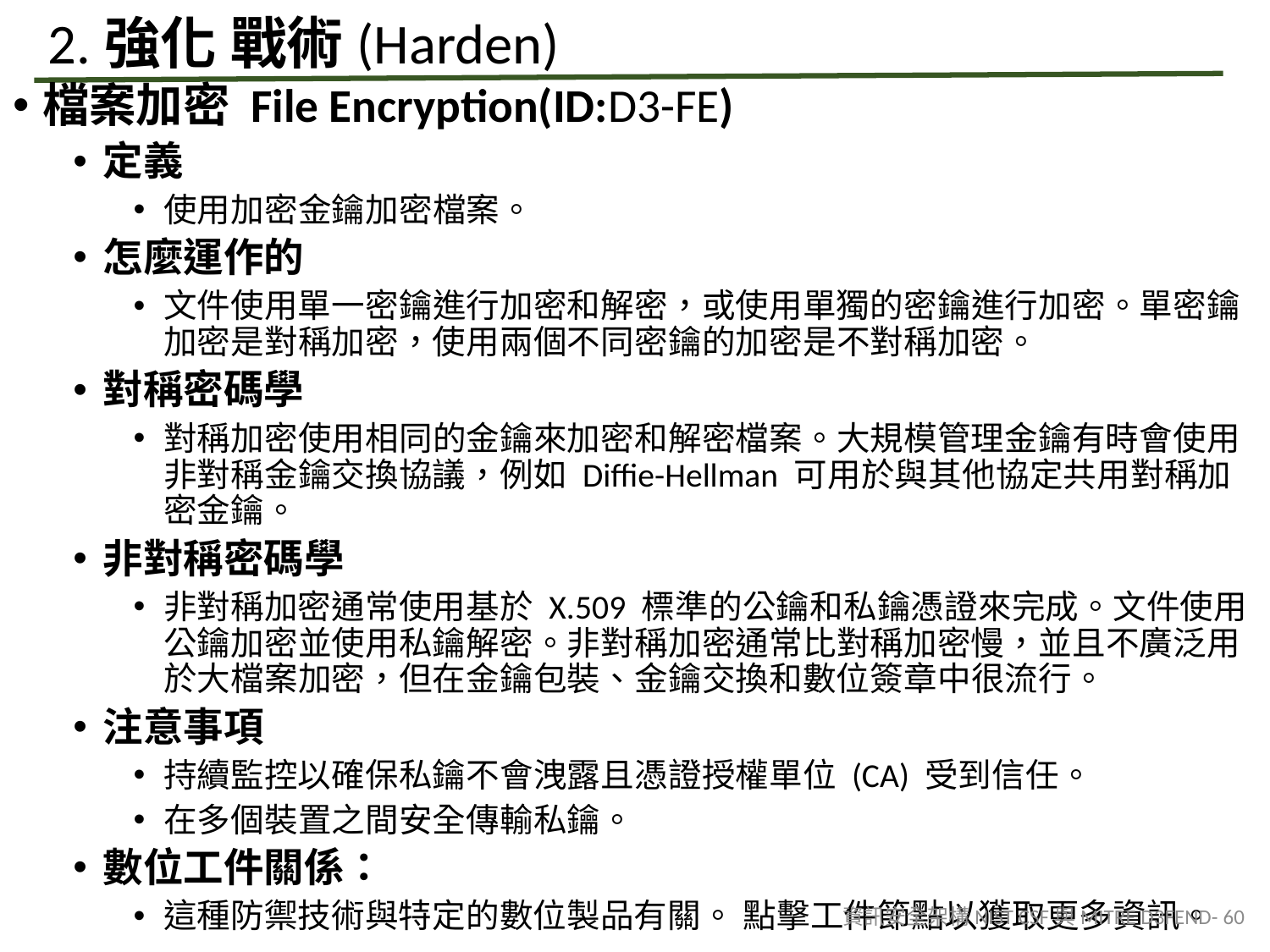

# 2.強化 戰術(Harden)
檔案加密 File Encryption(ID:D3-FE)
定義
使用加密金鑰加密檔案。
怎麼運作的
文件使用單一密鑰進行加密和解密，或使用單獨的密鑰進行加密。單密鑰加密是對稱加密，使用兩個不同密鑰的加密是不對稱加密。
對稱密碼學
對稱加密使用相同的金鑰來加密和解密檔案。大規模管理金鑰有時會使用非對稱金鑰交換協議，例如 Diffie-Hellman 可用於與其他協定共用對稱加密金鑰。
非對稱密碼學
非對稱加密通常使用基於 X.509 標準的公鑰和私鑰憑證來完成。文件使用公鑰加密並使用私鑰解密。非對稱加密通常比對稱加密慢，並且不廣泛用於大檔案加密，但在金鑰包裝、金鑰交換和數位簽章中很流行。
注意事項
持續監控以確保私鑰不會洩露且憑證授權單位 (CA) 受到信任。
在多個裝置之間安全傳輸私鑰。
數位工件關係：
這種防禦技術與特定的數位製品有關。 點擊工件節點以獲取更多資訊。
資訊安全架構NIST CSF與MITRE D3FEND- 60